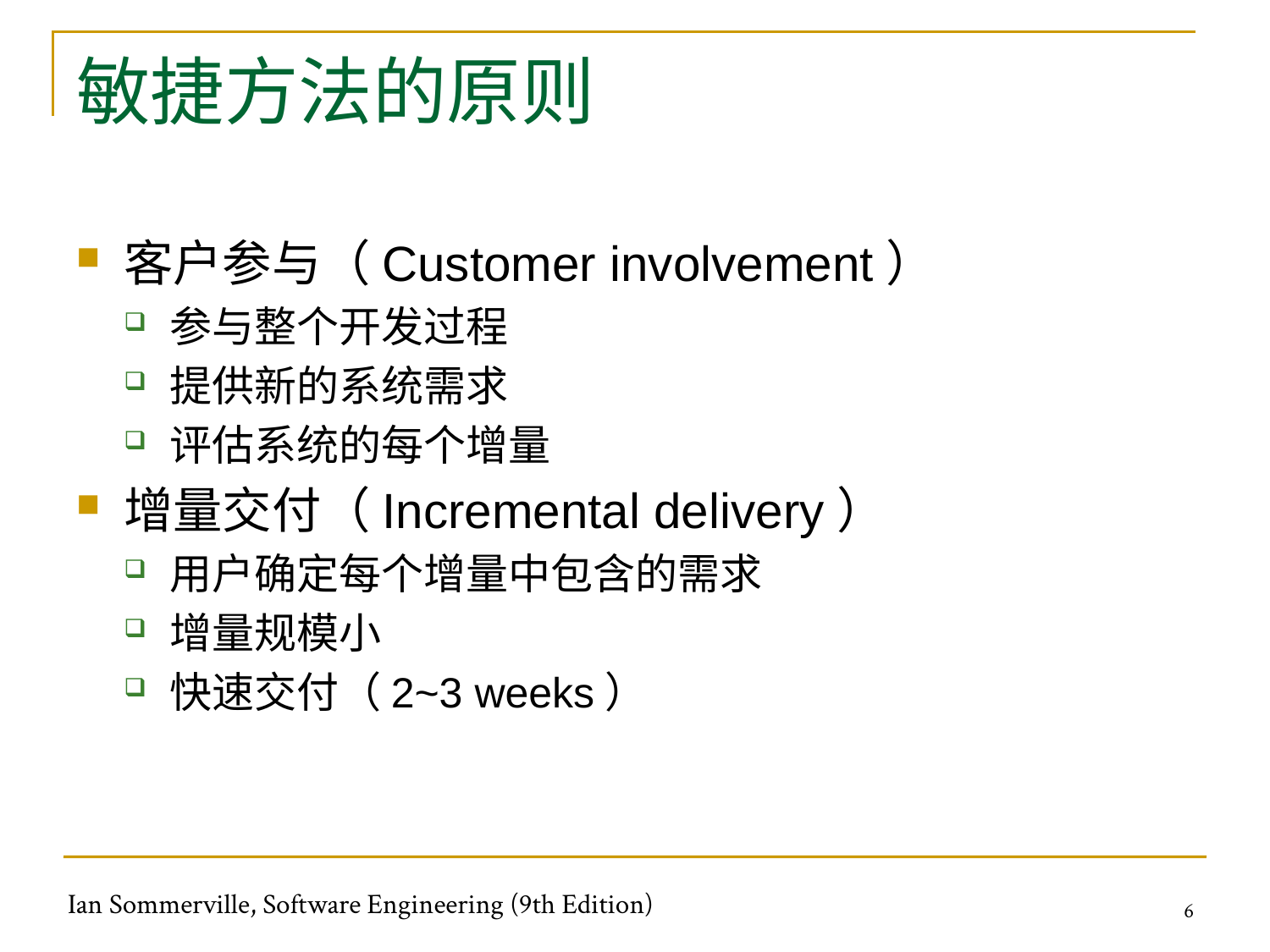

# 敏捷方法的原则
客户参与（Customer involvement）
参与整个开发过程
提供新的系统需求
评估系统的每个增量
增量交付（Incremental delivery）
用户确定每个增量中包含的需求
增量规模小
快速交付（2~3 weeks）
Ian Sommerville, Software Engineering (9th Edition)
6